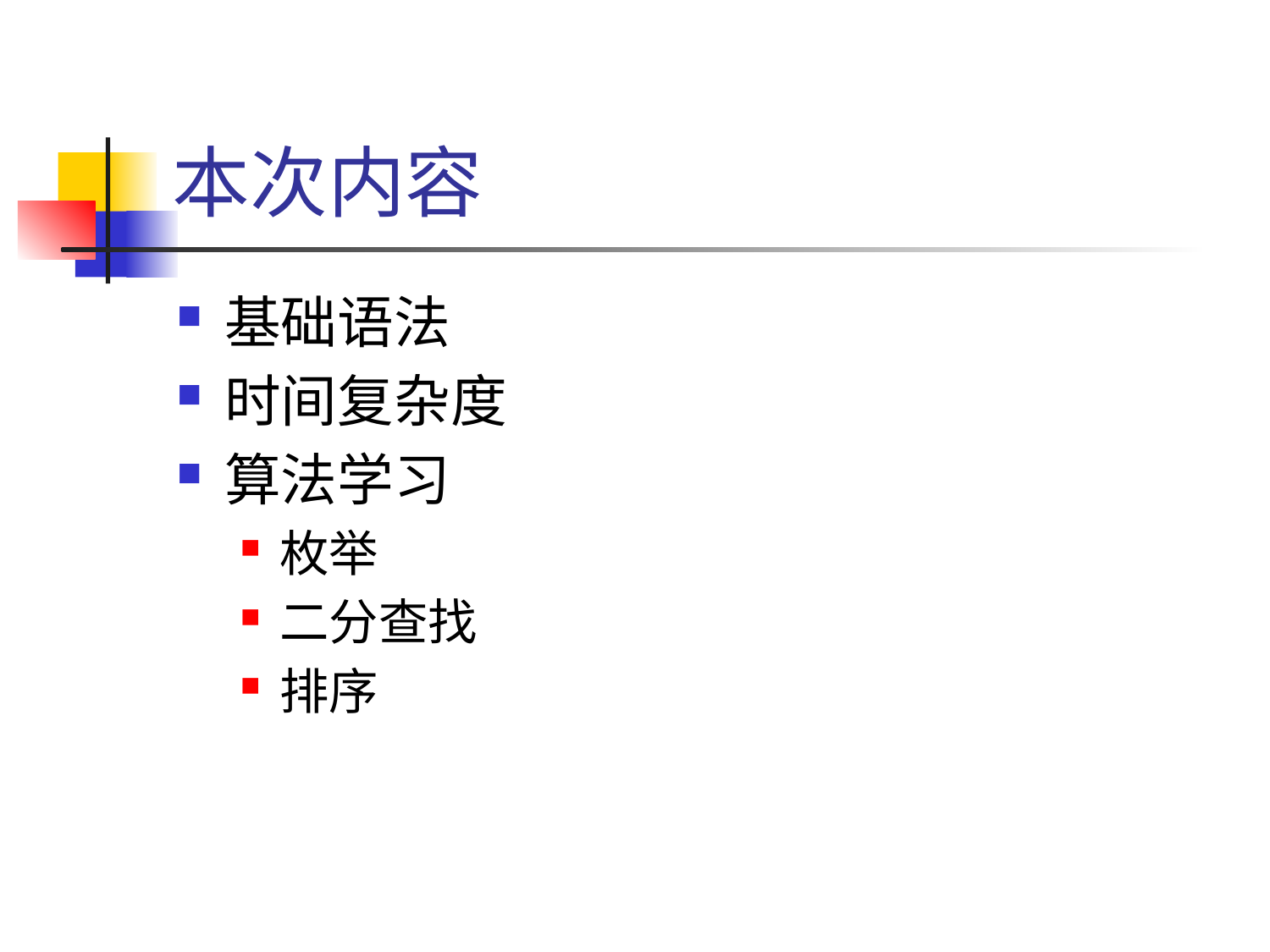

# 本次内容
基础语法
时间复杂度
算法学习
枚举
二分查找
排序